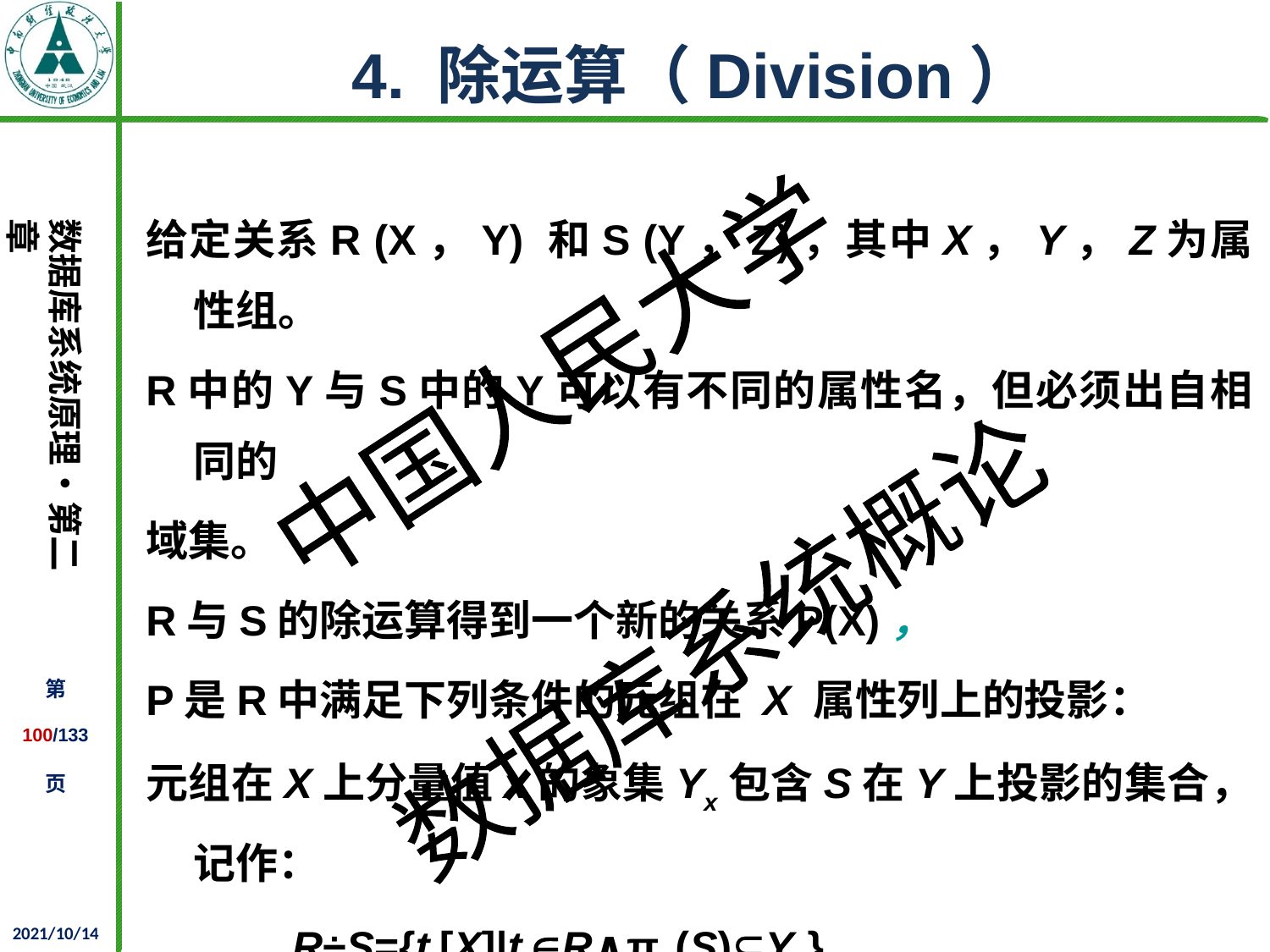

# 4. 除运算（Division）
给定关系R (X，Y) 和S (Y，Z)，其中X，Y，Z为属性组。
R中的Y与S中的Y可以有不同的属性名，但必须出自相同的
域集。
R与S的除运算得到一个新的关系P(X)，
P是R中满足下列条件的元组在 X 属性列上的投影：
元组在X上分量值x的象集Yx包含S在Y上投影的集合，记作：
       R÷S={tr[X]|tr∈R∧πY(S)⊆Yx}
       Yx：x在R中的象集，x = tr[X]

2021/10/14